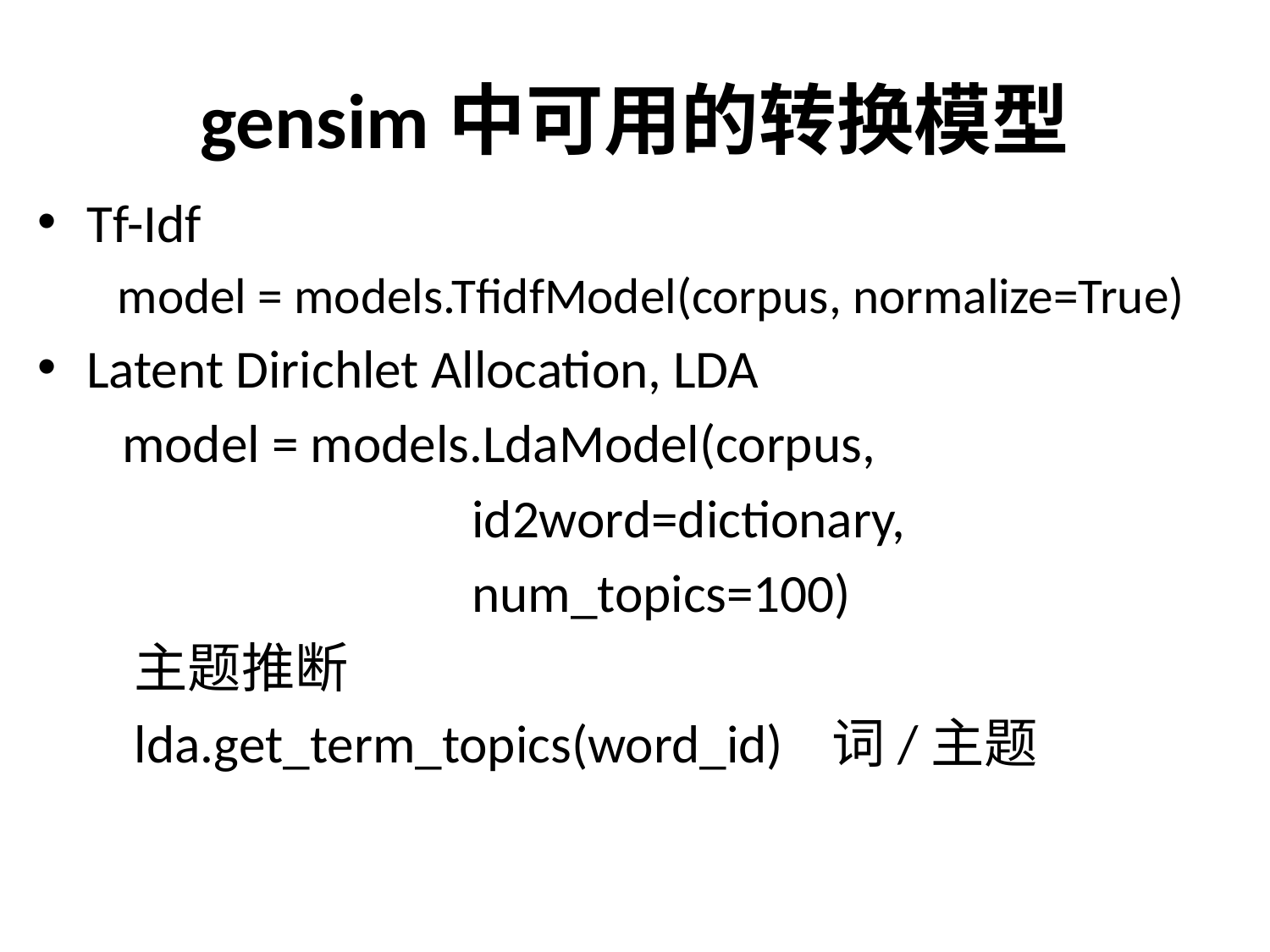

# gensim中可用的转换模型
Tf-Idf
       model = models.TfidfModel(corpus, normalize=True)
Latent Dirichlet Allocation, LDA
       model = models.LdaModel(corpus,
                                    id2word=dictionary,
                                    num_topics=100)
       主题推断
        lda.get_term_topics(word_id)   词/主题